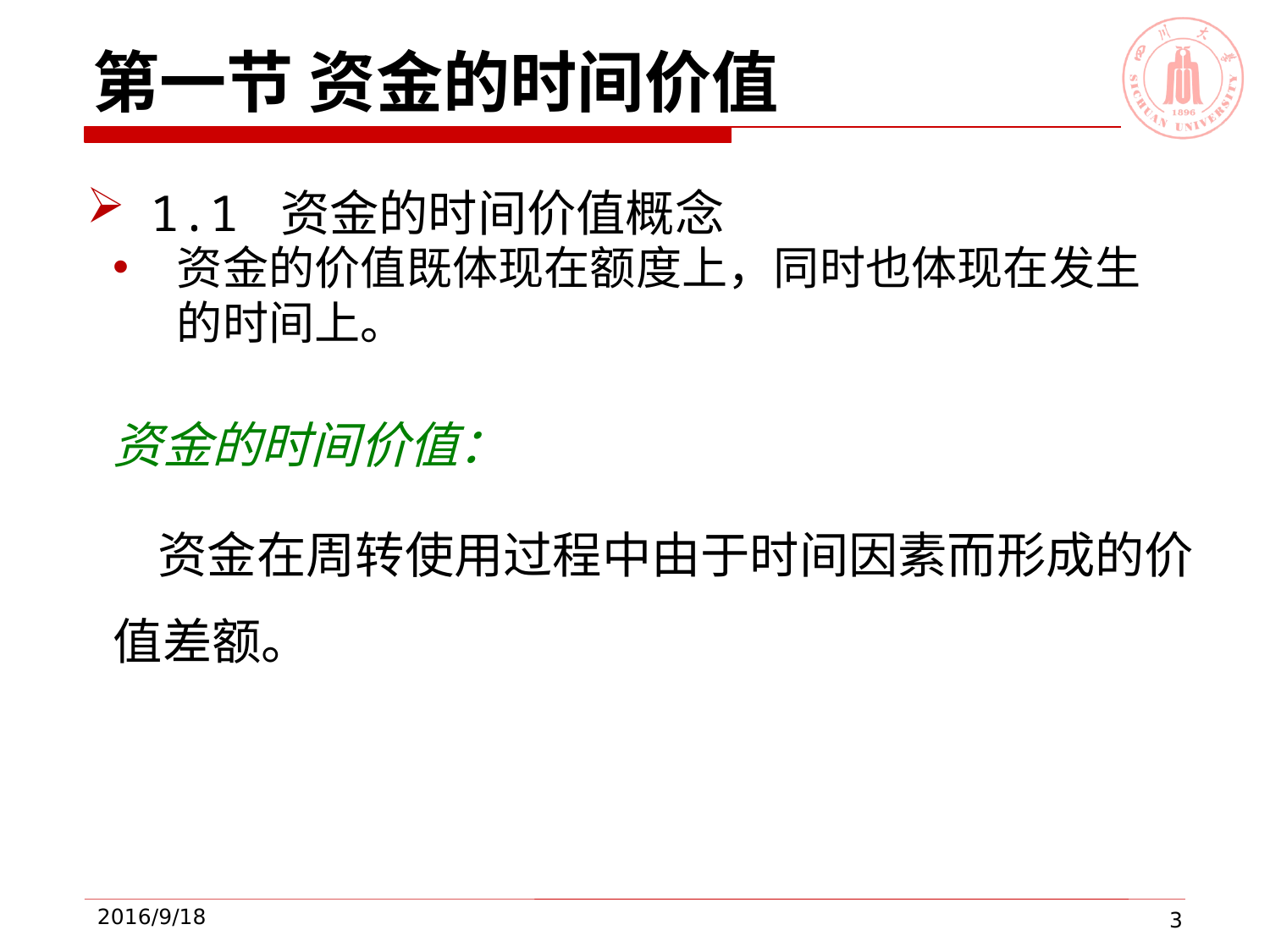

# 第一节 资金的时间价值
1.1 资金的时间价值概念
资金的价值既体现在额度上，同时也体现在发生的时间上。
资金的时间价值：
   资金在周转使用过程中由于时间因素而形成的价值差额。
2016/9/18
3